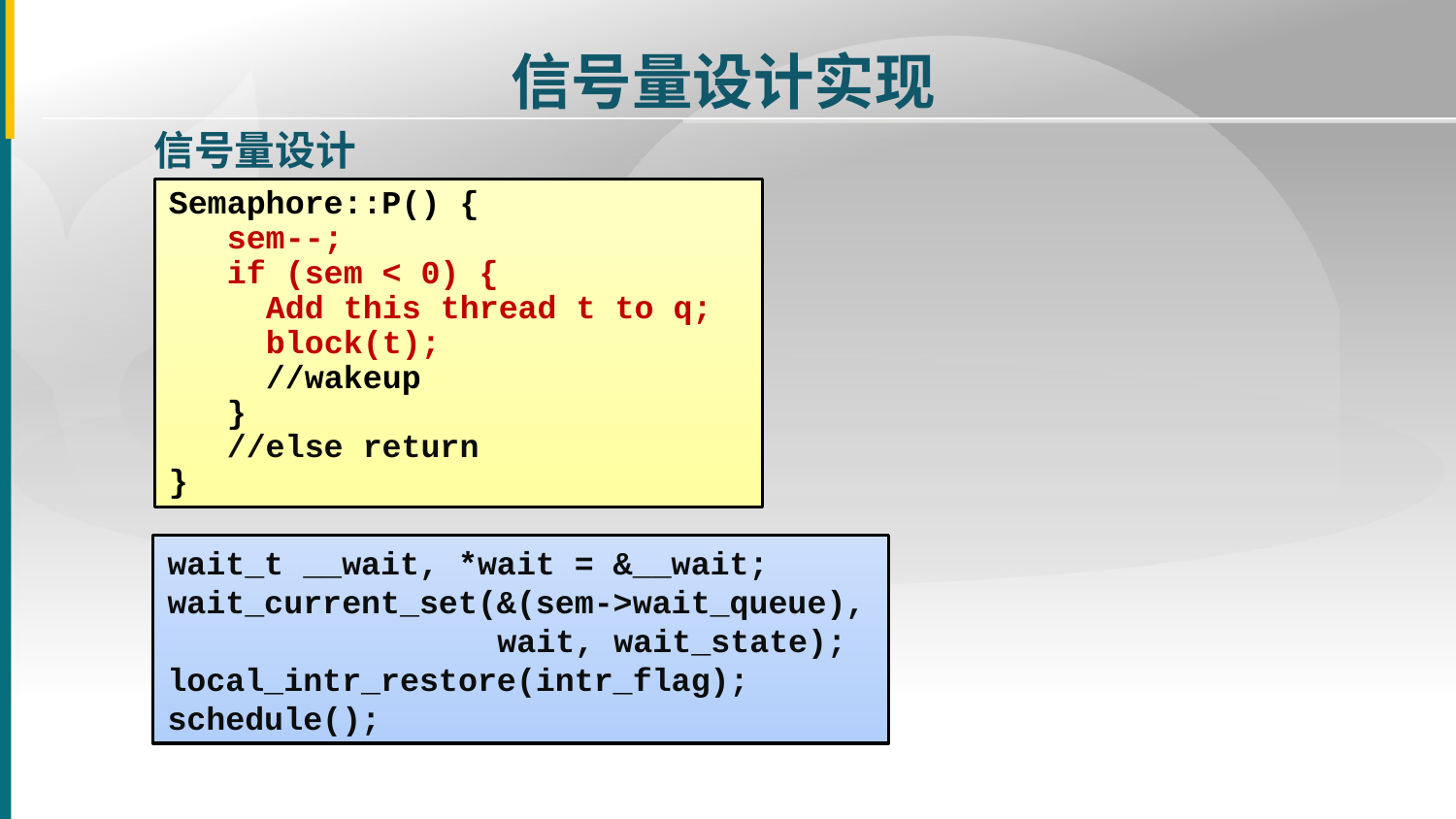

信号量设计实现
信号量设计
Semaphore::P() {
   sem--;
   if (sem < 0) {
     Add this thread t to q;
     block(t);
     //wakeup
   }
   //else return
}
wait_t __wait, *wait = &__wait;
wait_current_set(&(sem->wait_queue),
                 wait, wait_state);
local_intr_restore(intr_flag);
schedule();